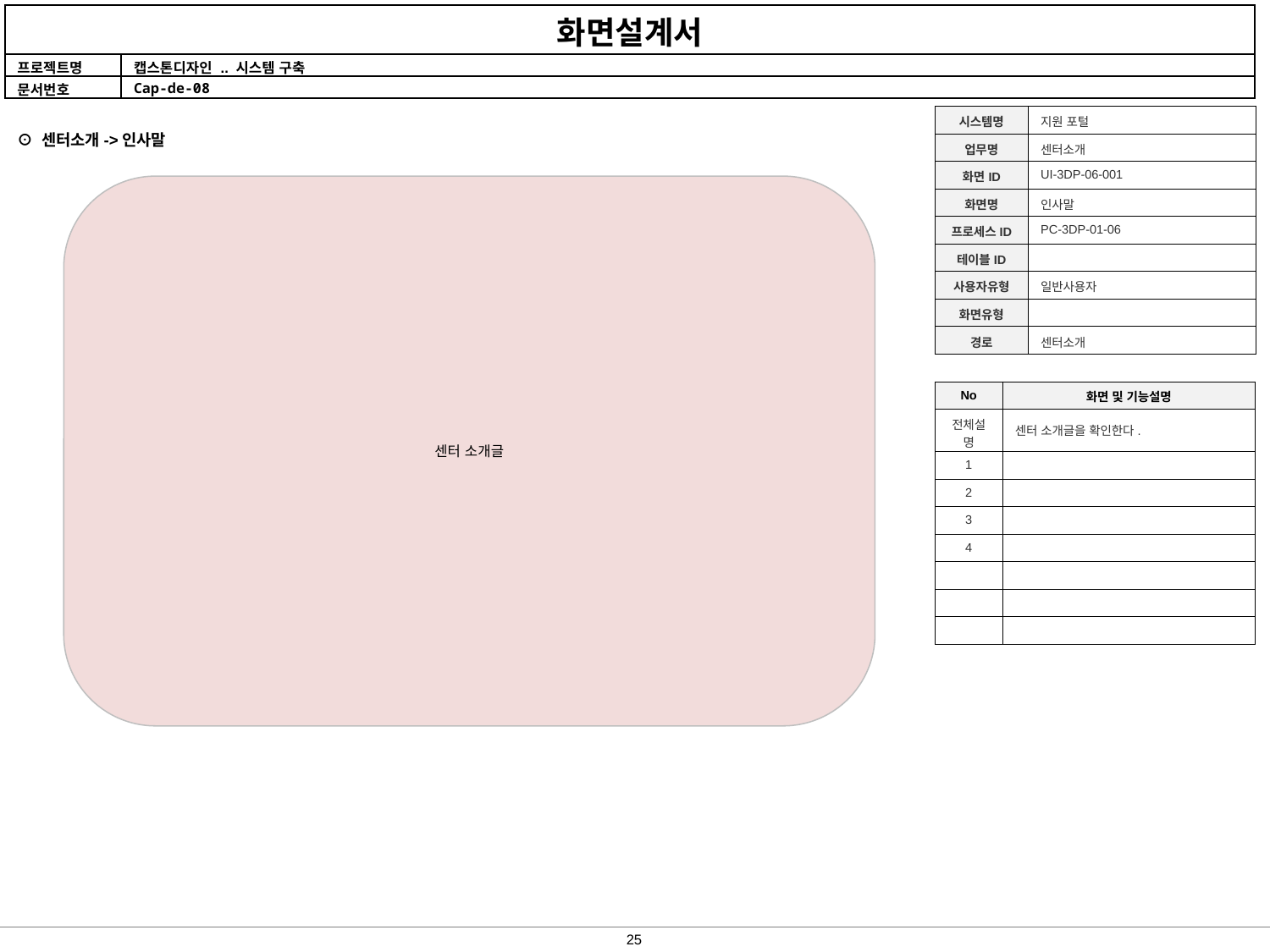

| 시스템명 | 지원 포털 |
| --- | --- |
| 업무명 | 센터소개 |
| 화면ID | UI-3DP-06-001 |
| 화면명 | 인사말 |
| 프로세스ID | PC-3DP-01-06 |
| 테이블ID |  |
| 사용자유형 | 일반사용자 |
| 화면유형 |  |
| 경로 | 센터소개 |
⊙ 센터소개->인사말
센터 소개글
| No | 화면 및 기능설명 |
| --- | --- |
| 전체설명 | 센터 소개글을 확인한다. |
| 1 |  |
| 2 |  |
| 3 |  |
| 4 |  |
|  |  |
|  |  |
|  |  |